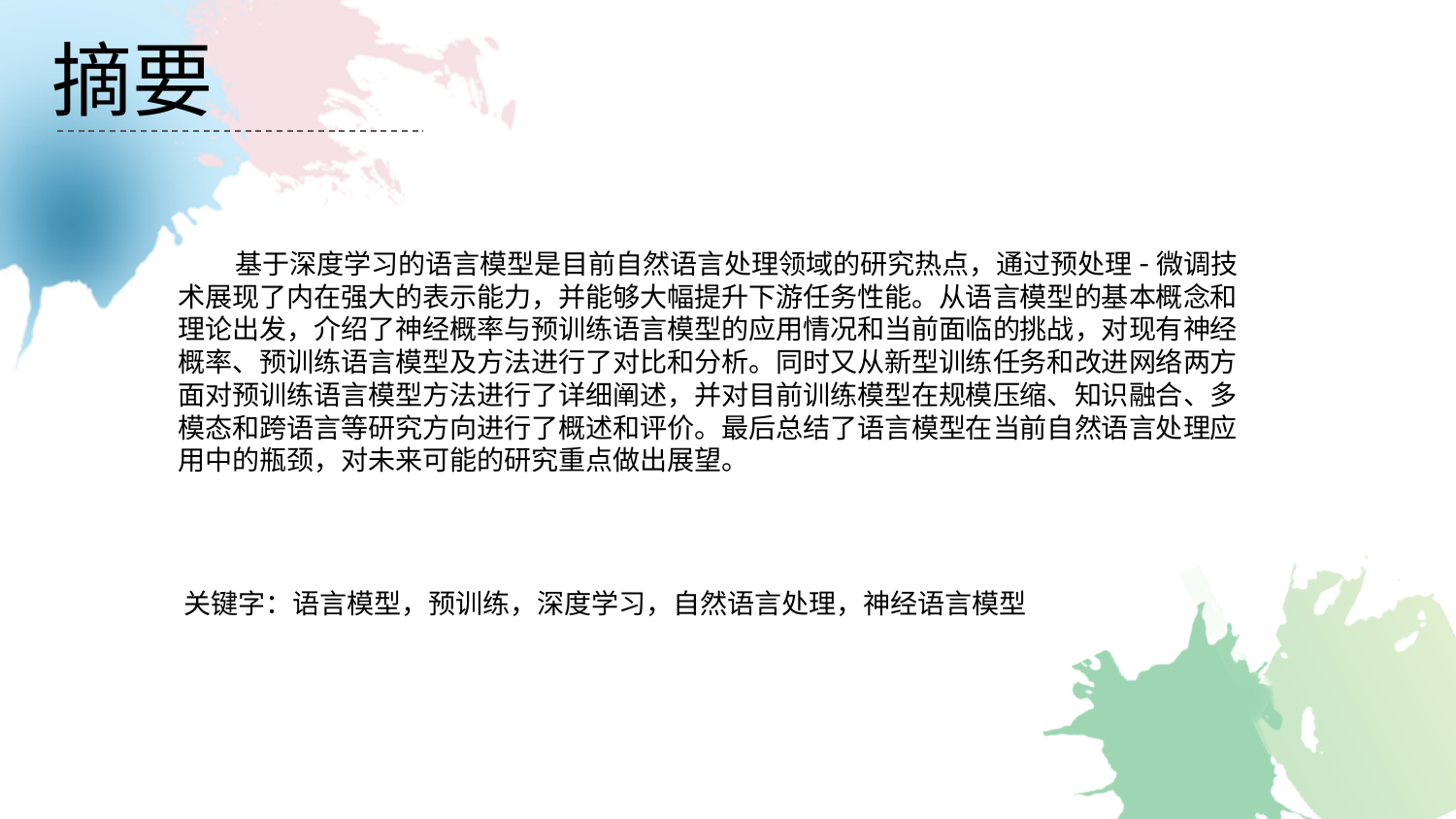

摘要
基于深度学习的语言模型是目前自然语言处理领域的研究热点，通过预处理-微调技术展现了内在强大的表示能力，并能够大幅提升下游任务性能。从语言模型的基本概念和理论出发，介绍了神经概率与预训练语言模型的应用情况和当前面临的挑战，对现有神经概率、预训练语言模型及方法进行了对比和分析。同时又从新型训练任务和改进网络两方面对预训练语言模型方法进行了详细阐述，并对目前训练模型在规模压缩、知识融合、多模态和跨语言等研究方向进行了概述和评价。最后总结了语言模型在当前自然语言处理应用中的瓶颈，对未来可能的研究重点做出展望。
关键字：语言模型，预训练，深度学习，自然语言处理，神经语言模型